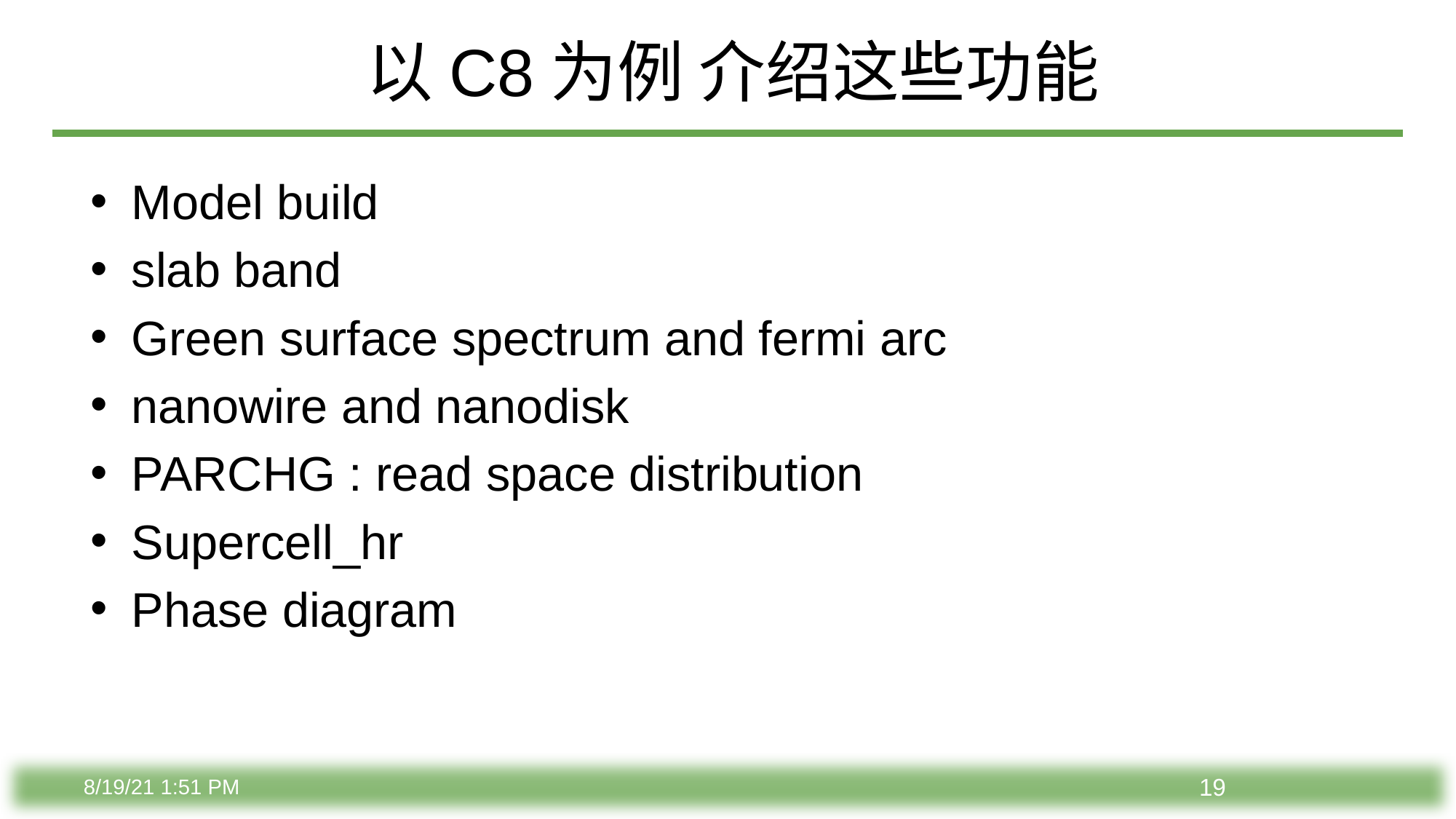

# 以C8为例 介绍这些功能
Model build
slab band
Green surface spectrum and fermi arc
nanowire and nanodisk
PARCHG : read space distribution
Supercell_hr
Phase diagram

8/19/21 1:51 PM

19